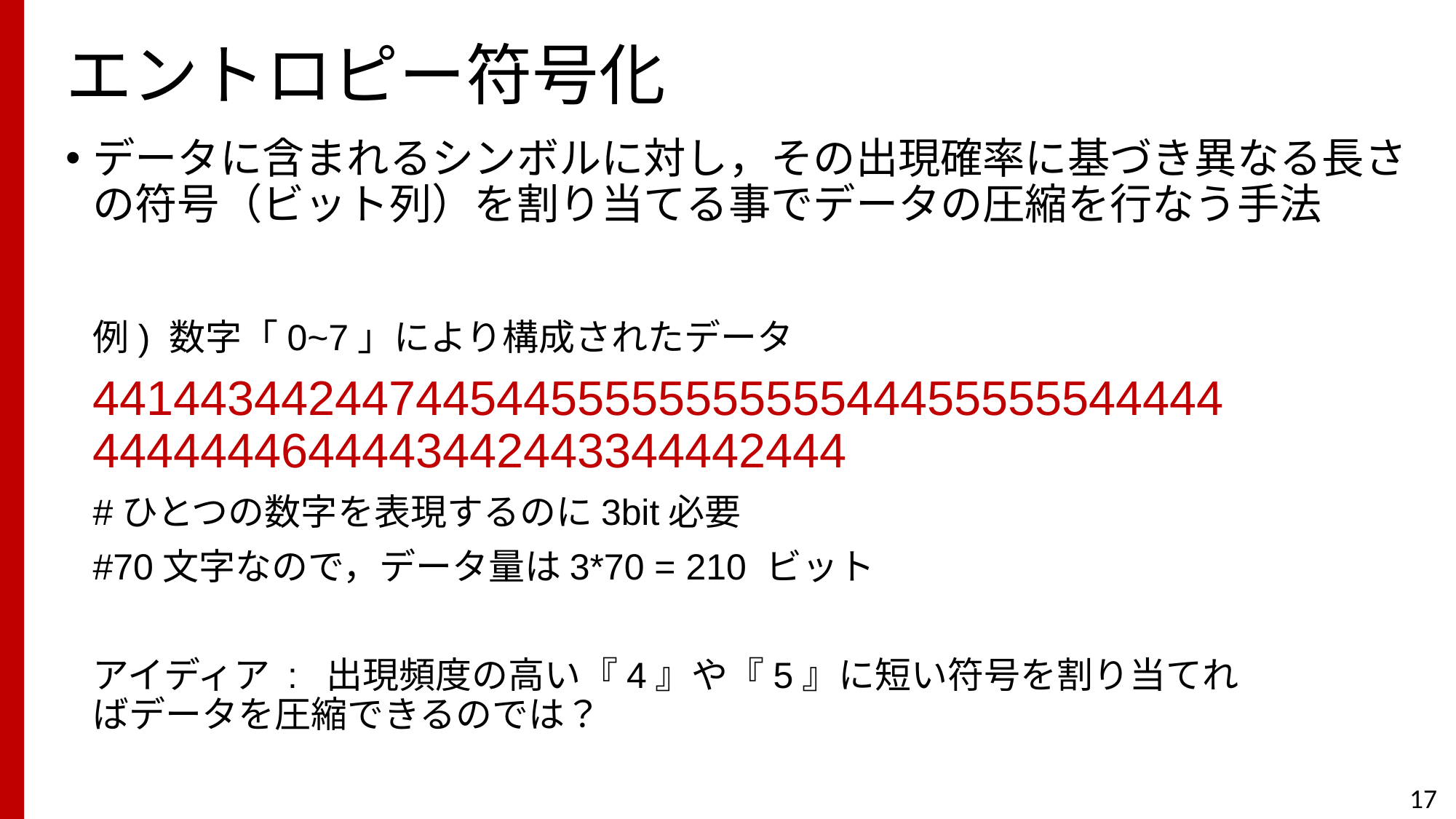

# エントロピー符号化
データに含まれるシンボルに対し，その出現確率に基づき異なる長さの符号（ビット列）を割り当てる事でデータの圧縮を行なう手法
例) 数字「0~7」により構成されたデータ
4414434424474454455555555555444555555444444444444644443442443344442444
#ひとつの数字を表現するのに3bit必要
#70文字なので，データ量は3*70 = 210 ビット

アイディア :  出現頻度の高い『4』や『5』に短い符号を割り当てればデータを圧縮できるのでは？
17